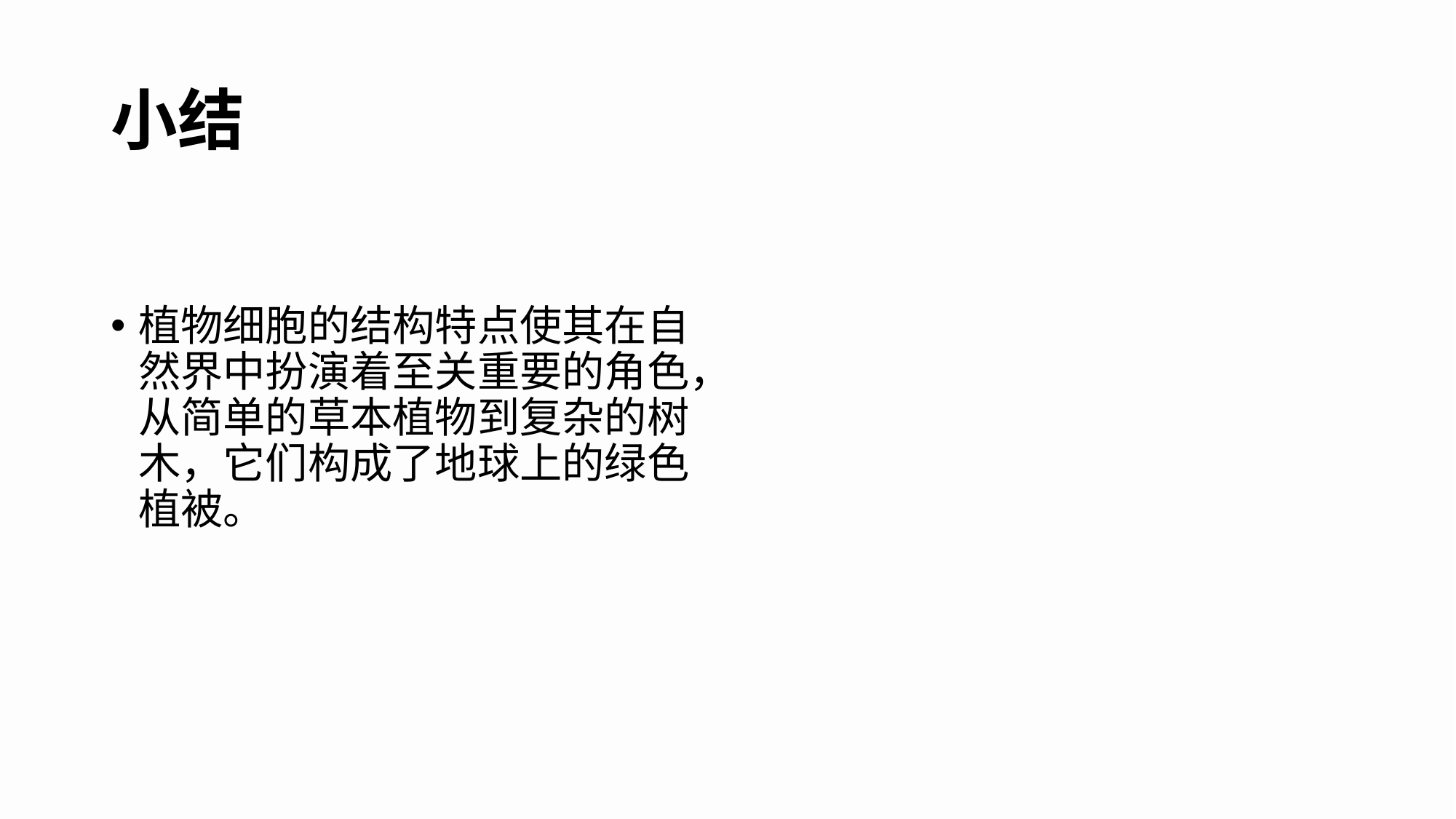

# 小结

植物细胞的结构特点使其在自然界中扮演着至关重要的角色，从简单的草本植物到复杂的树木，它们构成了地球上的绿色植被。